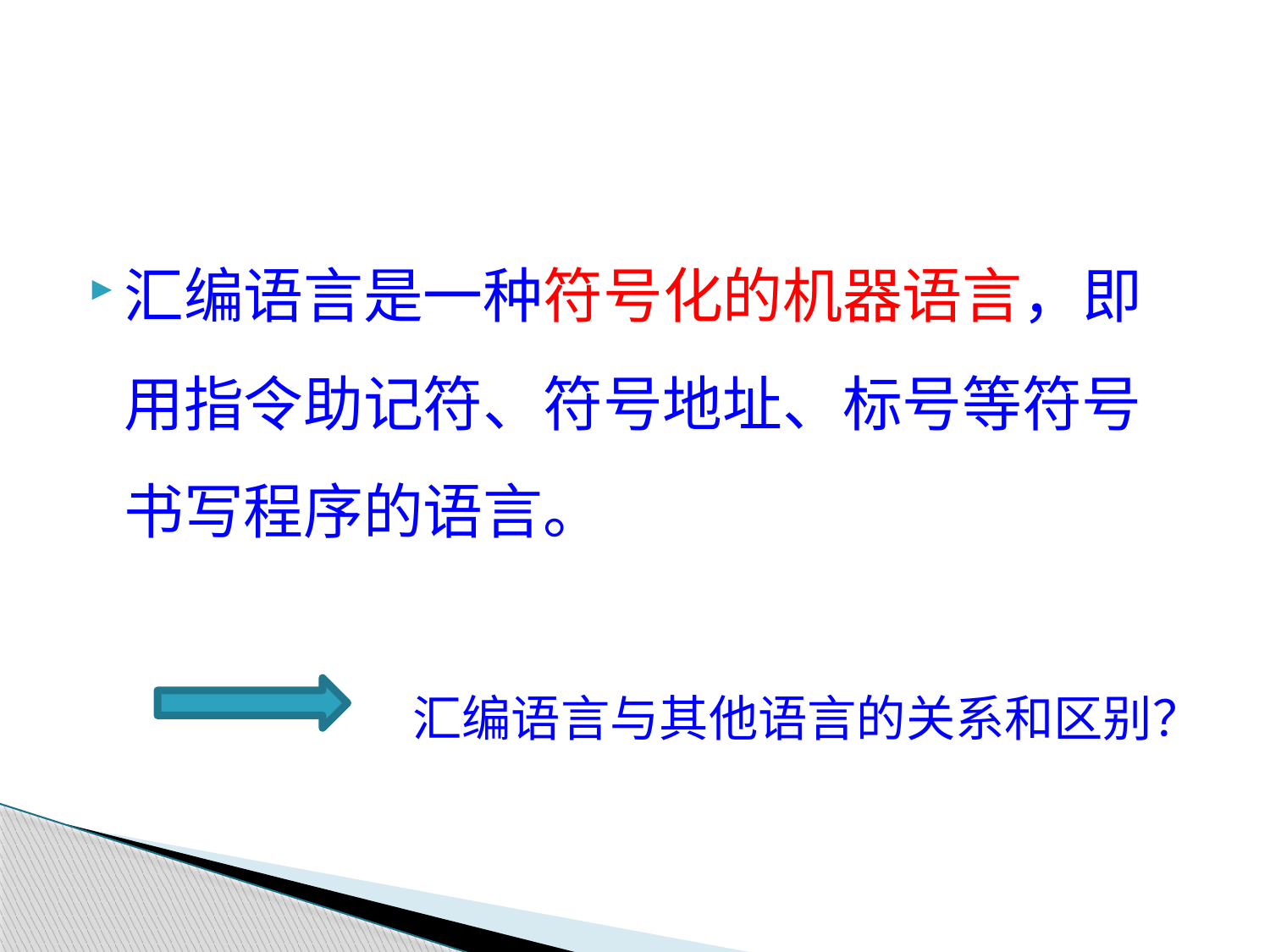

汇编语言是一种符号化的机器语言，即用指令助记符、符号地址、标号等符号书写程序的语言。
汇编语言与其他语言的关系和区别？